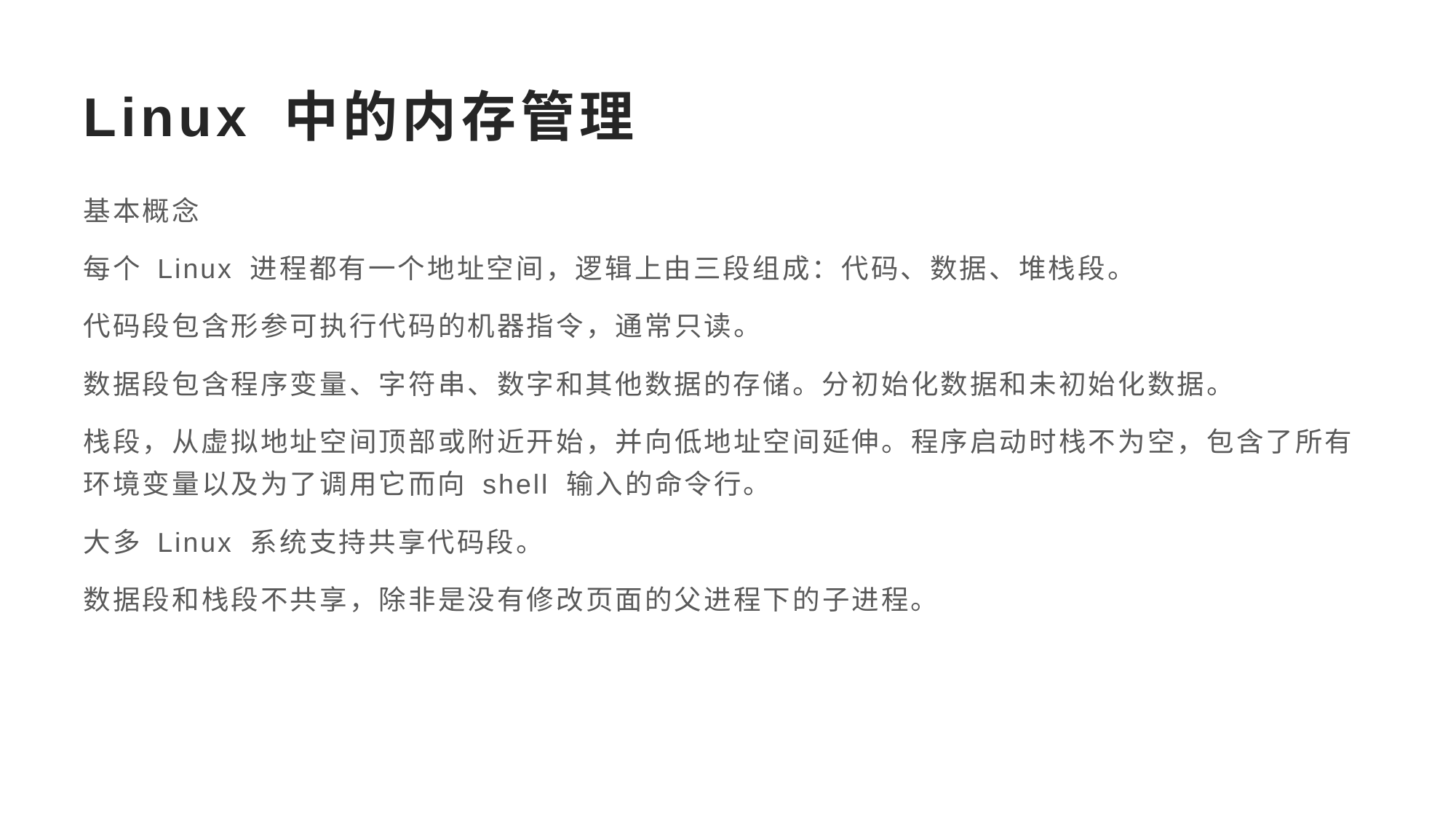

# Linux 中的内存管理
基本概念
每个 Linux 进程都有一个地址空间，逻辑上由三段组成：代码、数据、堆栈段。
代码段包含形参可执行代码的机器指令，通常只读。
数据段包含程序变量、字符串、数字和其他数据的存储。分初始化数据和未初始化数据。
栈段，从虚拟地址空间顶部或附近开始，并向低地址空间延伸。程序启动时栈不为空，包含了所有环境变量以及为了调用它而向 shell 输入的命令行。
大多 Linux 系统支持共享代码段。
数据段和栈段不共享，除非是没有修改页面的父进程下的子进程。